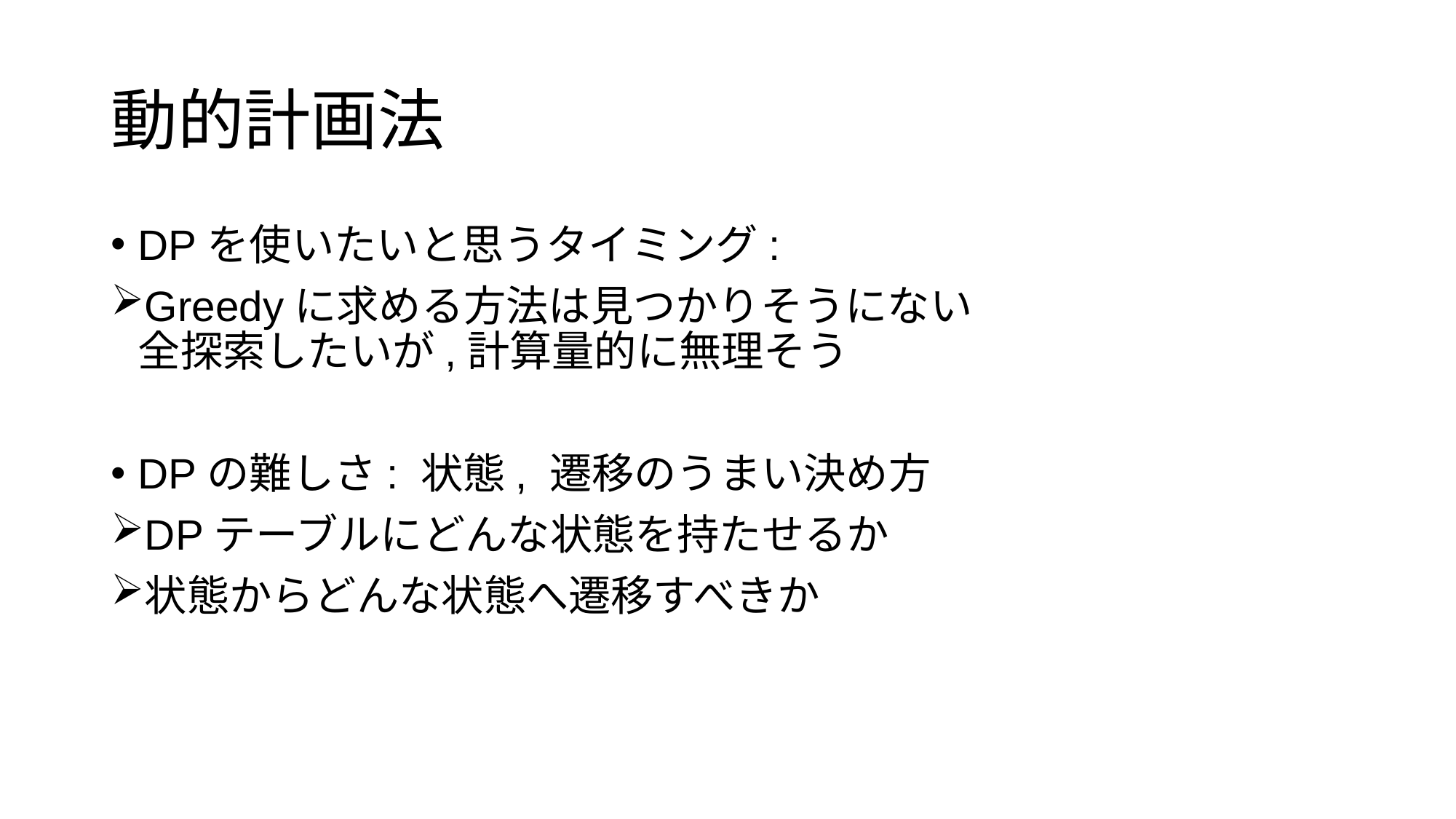

# 動的計画法
DPを使いたいと思うタイミング:
Greedyに求める方法は見つかりそうにない
全探索したいが,計算量的に無理そう

DPの難しさ: 状態, 遷移のうまい決め方
DPテーブルにどんな状態を持たせるか
状態からどんな状態へ遷移すべきか